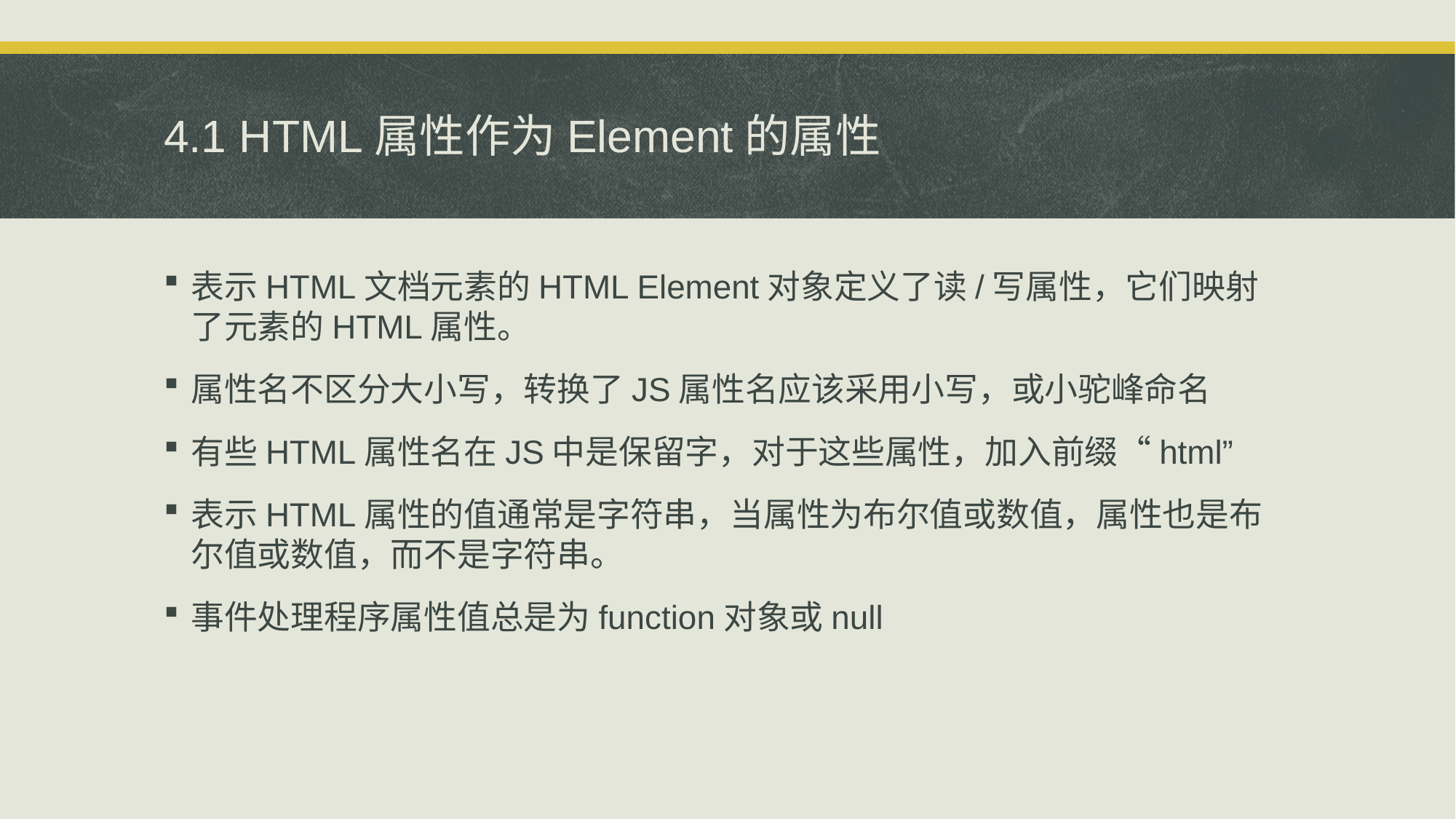

# 4.1 HTML属性作为Element的属性
表示HTML文档元素的HTML Element对象定义了读/写属性，它们映射了元素的HTML属性。
属性名不区分大小写，转换了JS属性名应该采用小写，或小驼峰命名
有些HTML属性名在JS中是保留字，对于这些属性，加入前缀“html”
表示HTML属性的值通常是字符串，当属性为布尔值或数值，属性也是布尔值或数值，而不是字符串。
事件处理程序属性值总是为function对象或null